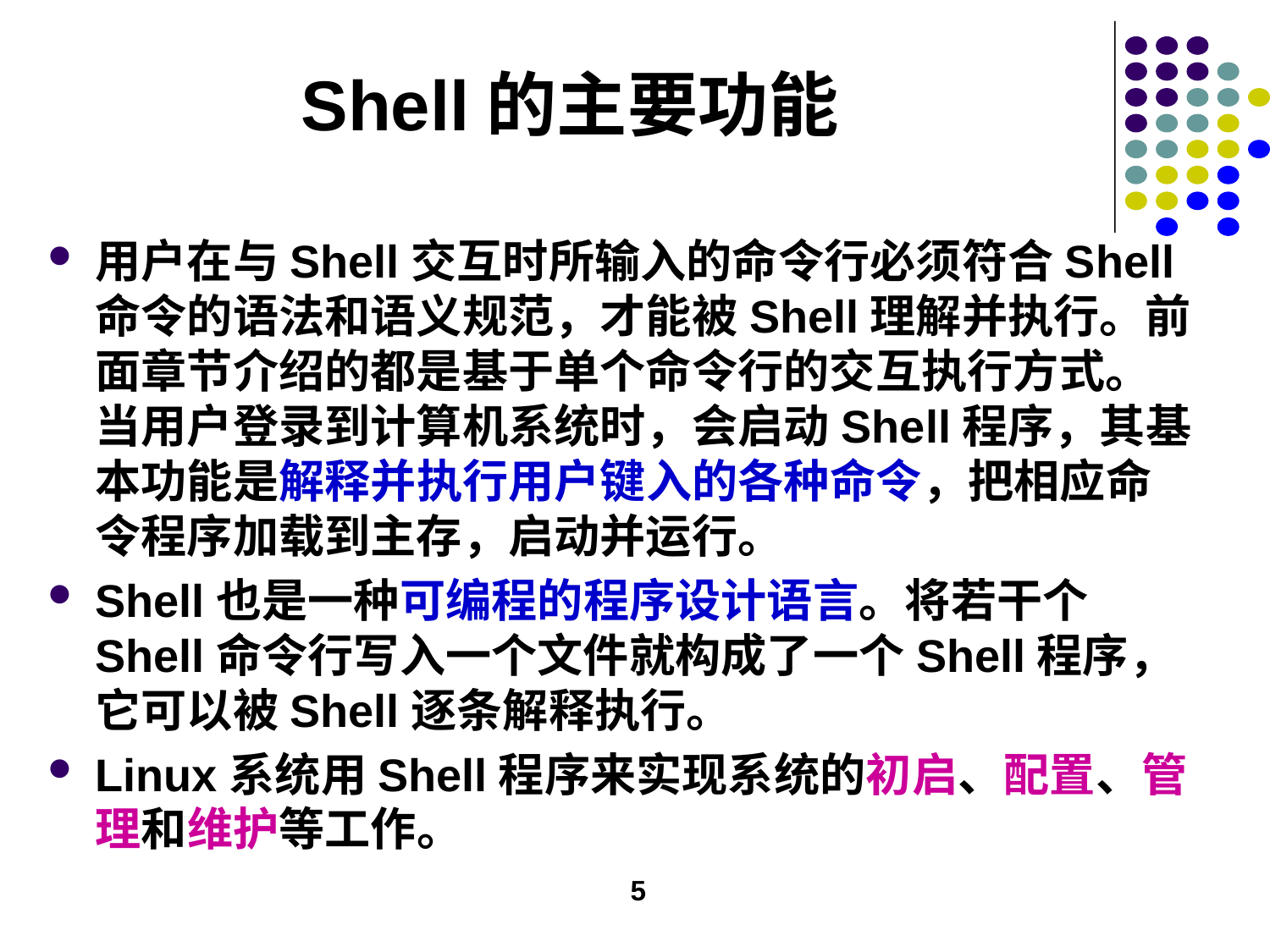

# Shell的主要功能
用户在与Shell交互时所输入的命令行必须符合Shell命令的语法和语义规范，才能被Shell理解并执行。前面章节介绍的都是基于单个命令行的交互执行方式。当用户登录到计算机系统时，会启动Shell程序，其基本功能是解释并执行用户键入的各种命令，把相应命令程序加载到主存，启动并运行。
Shell也是一种可编程的程序设计语言。将若干个Shell命令行写入一个文件就构成了一个Shell程序，它可以被Shell逐条解释执行。
Linux系统用Shell程序来实现系统的初启、配置、管理和维护等工作。

5